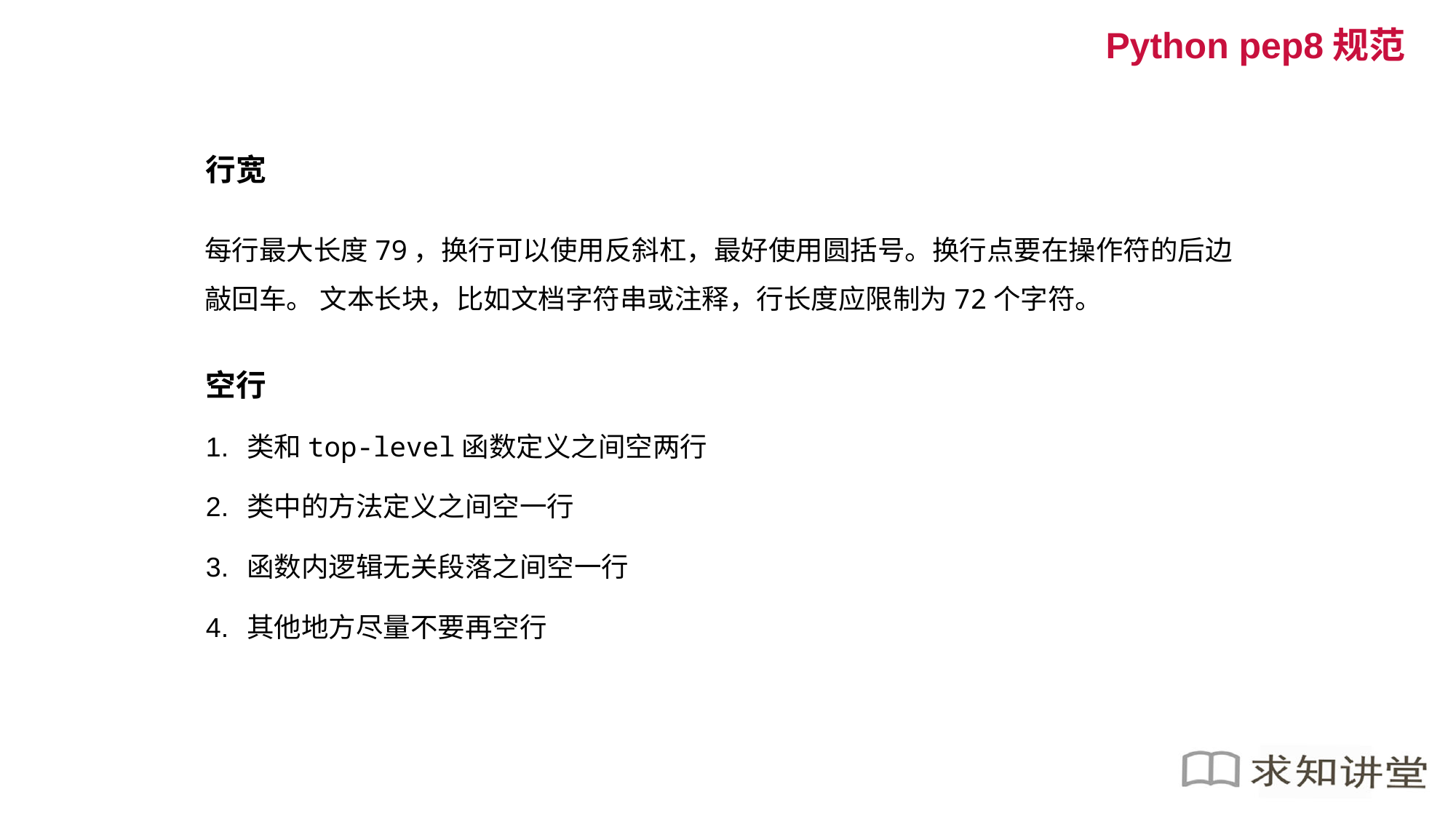

Python pep8规范
行宽
每行最大长度79，换行可以使用反斜杠，最好使用圆括号。换行点要在操作符的后边敲回车。 文本长块，比如文档字符串或注释，行长度应限制为72个字符。
空行
类和top-level函数定义之间空两行
类中的方法定义之间空一行
函数内逻辑无关段落之间空一行
其他地方尽量不要再空行